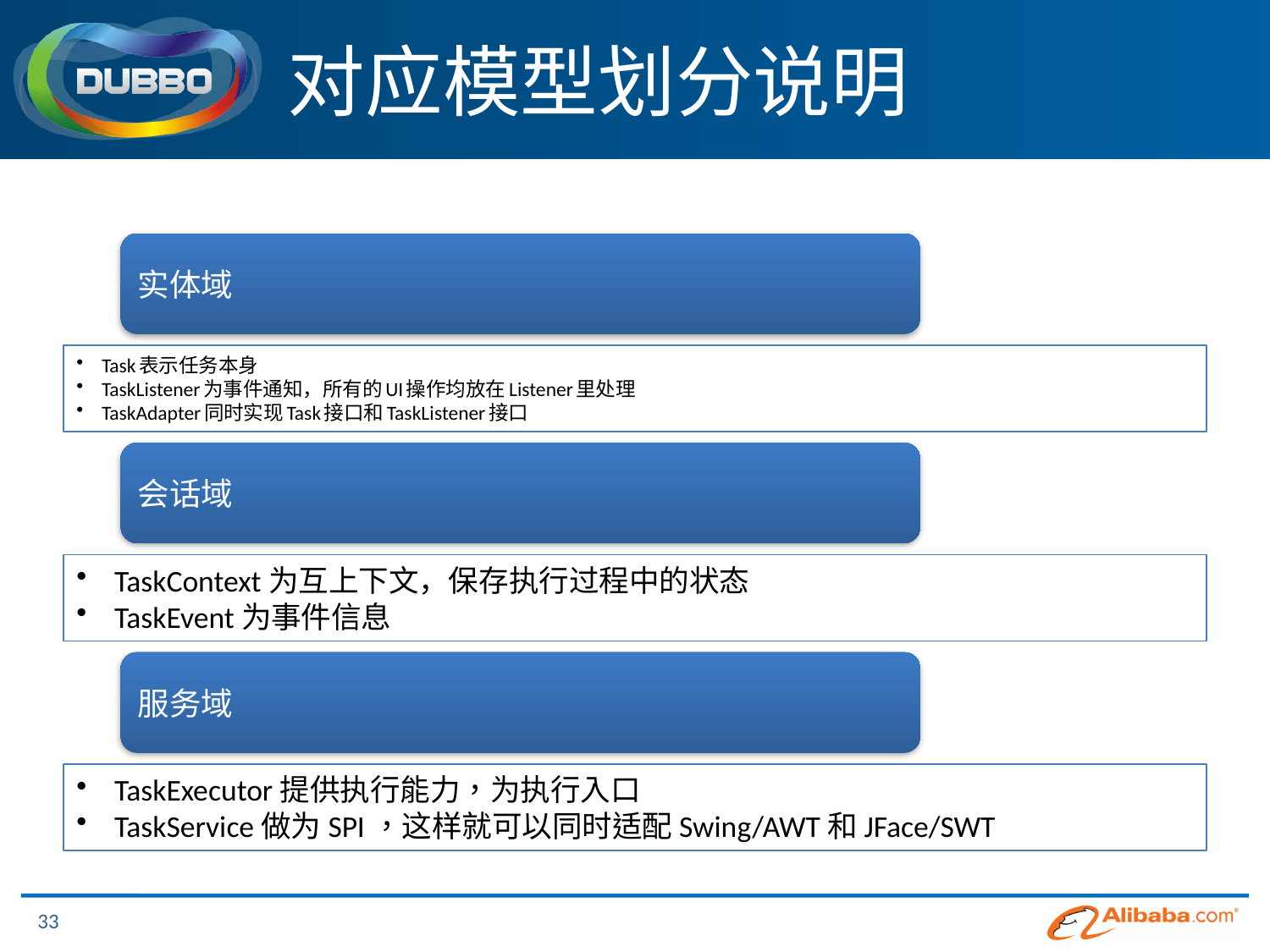

# 对应模型划分说明
实体域
Task表示任务本身
TaskListener为事件通知，所有的UI操作均放在Listener里处理
TaskAdapter同时实现Task接口和TaskListener接口
会话域
TaskContext为互上下文，保存执行过程中的状态
TaskEvent为事件信息
服务域
TaskExecutor提供执行能力，为执行入口
TaskService做为SPI，这样就可以同时适配Swing/AWT和JFace/SWT
33